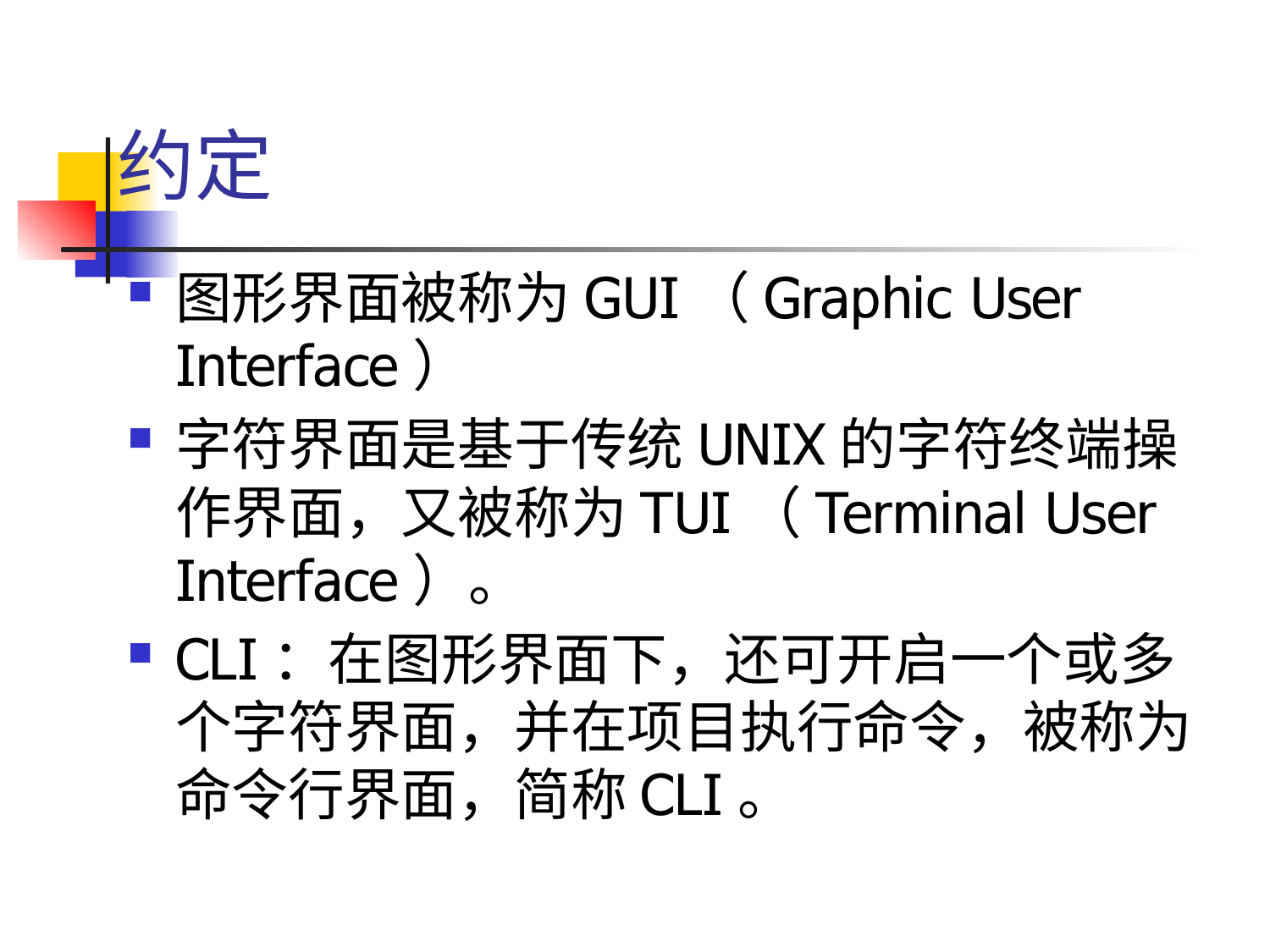

# 约定
图形界面被称为GUI（Graphic User Interface）
字符界面是基于传统UNIX的字符终端操作界面，又被称为TUI（Terminal User Interface）。
CLI：在图形界面下，还可开启一个或多个字符界面，并在项目执行命令，被称为命令行界面，简称CLI。